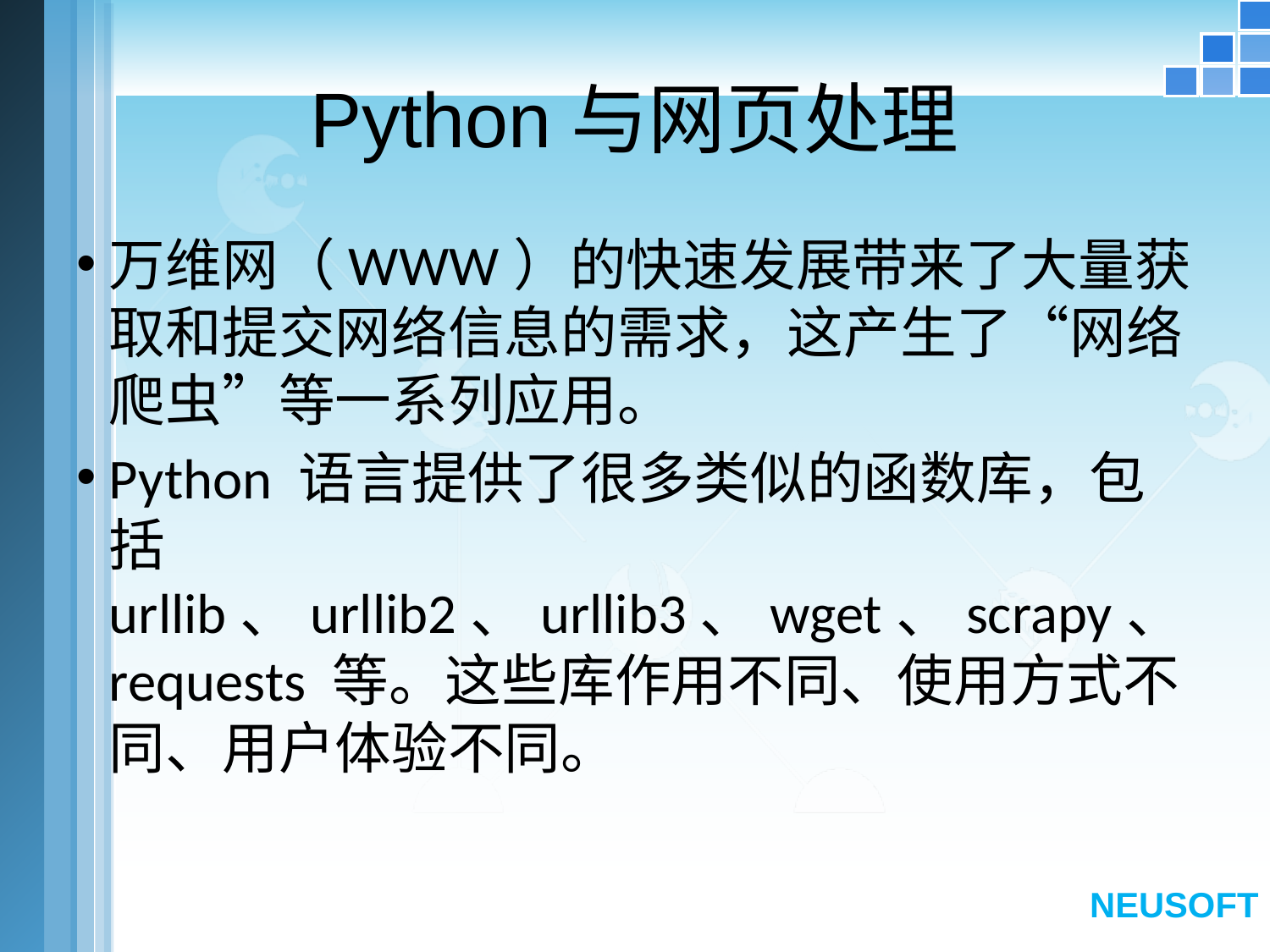

# Python与网页处理
万维网（WWW）的快速发展带来了大量获取和提交网络信息的需求，这产生了“网络爬虫”等一系列应用。
Python 语言提供了很多类似的函数库，包括urllib、urllib2、urllib3、wget、scrapy、requests 等。这些库作用不同、使用方式不同、用户体验不同。